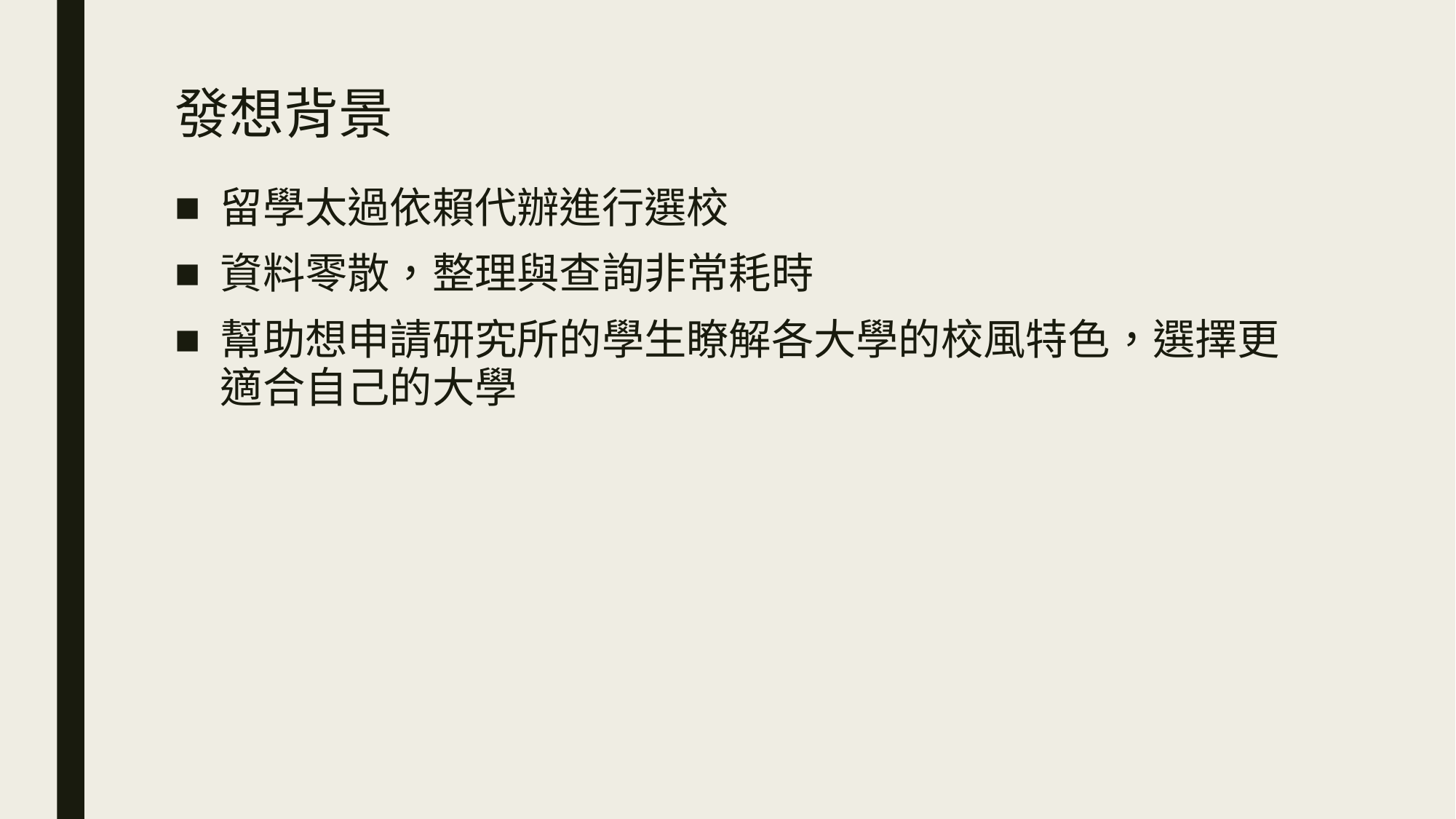

# 發想背景
留學太過依賴代辦進行選校
資料零散，整理與查詢非常耗時
幫助想申請研究所的學生瞭解各大學的校風特色，選擇更適合自己的大學